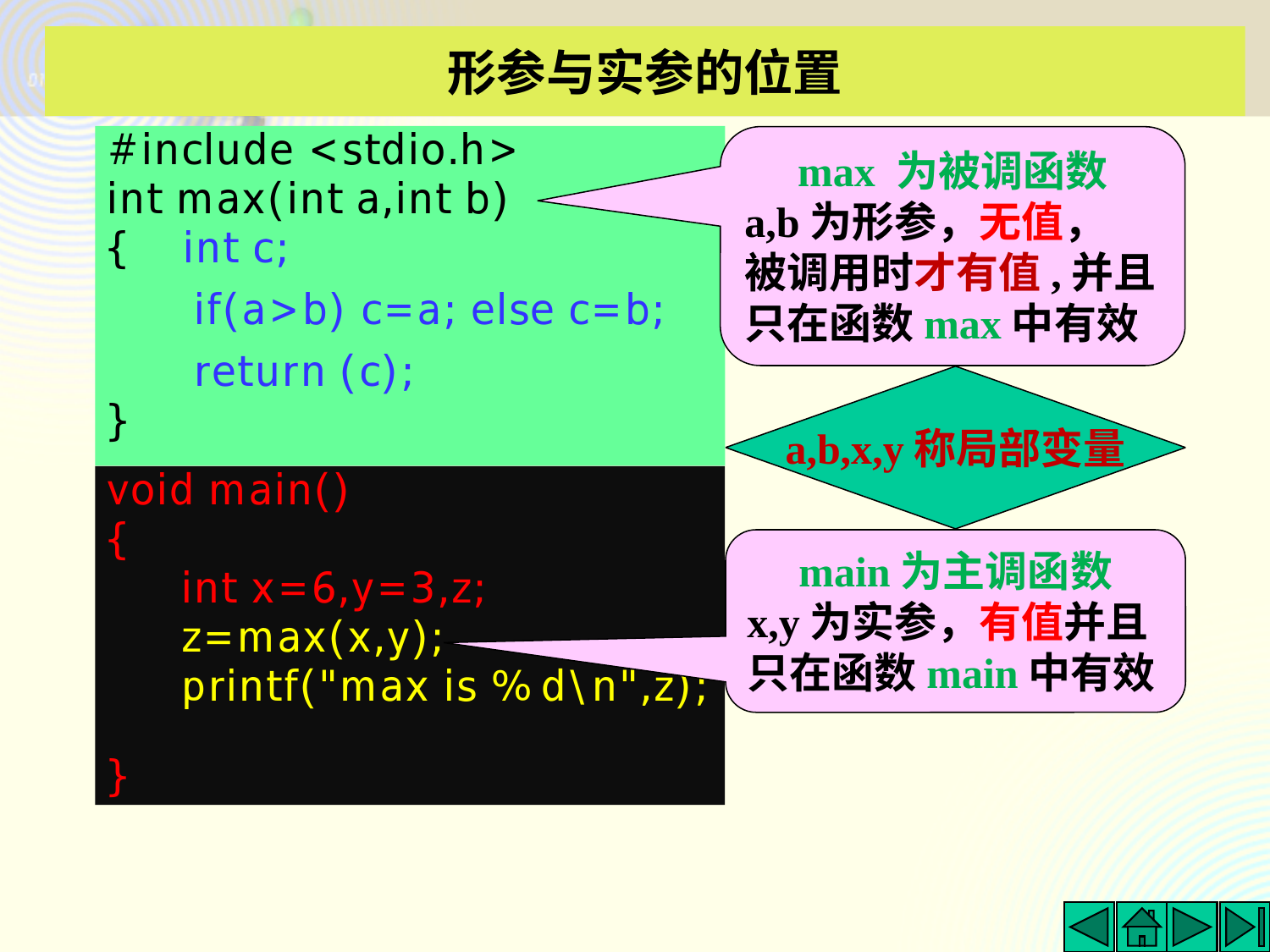

# 形参与实参的位置
max 为被调函数
a,b为形参，无值，
被调用时才有值,并且只在函数max中有效
#include <stdio.h>
int max(int a,int b)
{    int c;
       if(a>b) c=a; else c=b;
       return (c);
}

a,b,x,y称局部变量
void main()
{
      int x=6,y=3,z;
      z=max(x,y);
      printf("max is %d\n",z);
}
main为主调函数
x,y为实参，有值并且只在函数main中有效